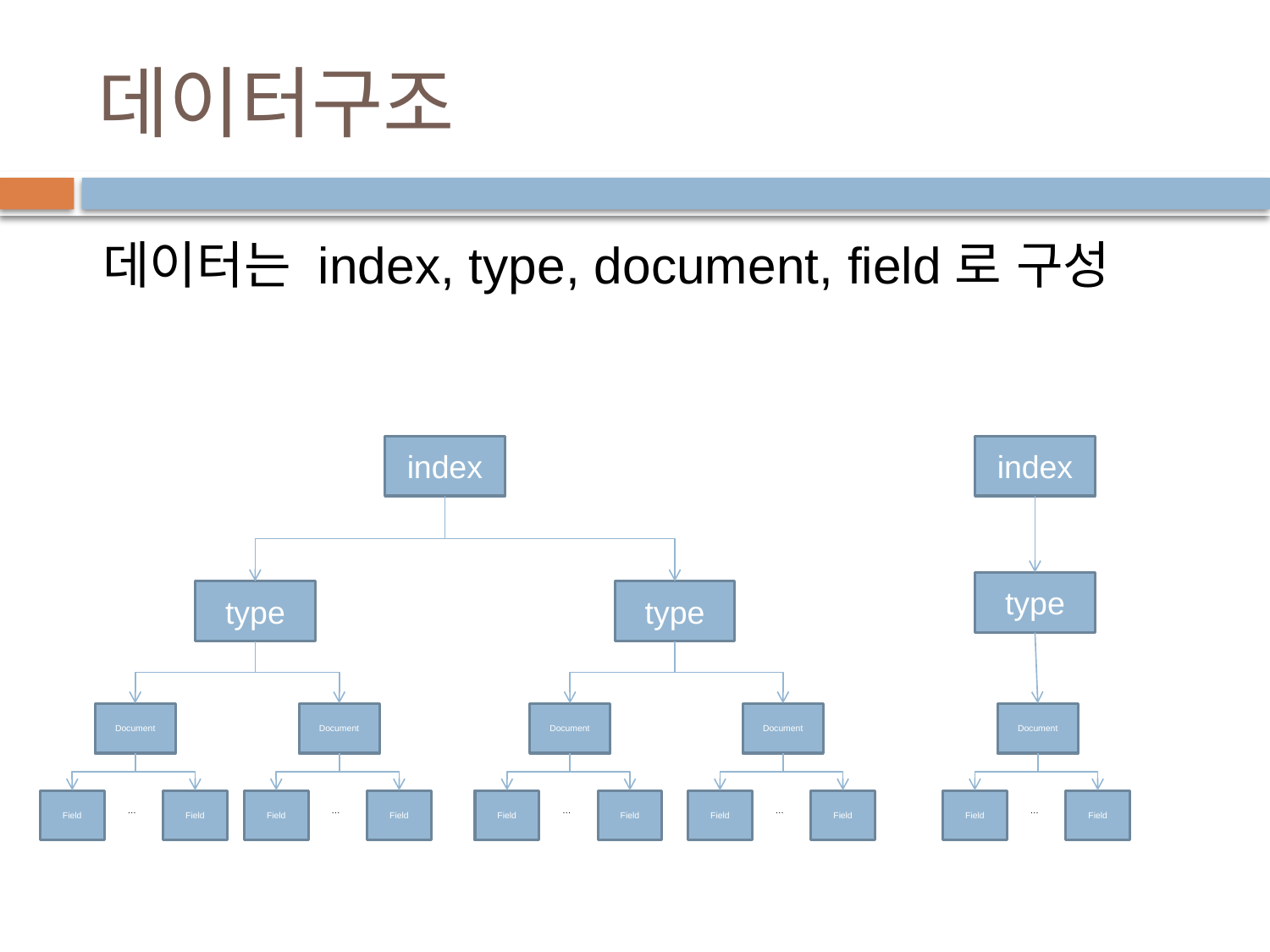

# 데이터구조
 데이터는 index, type, document, field로 구성
index
index
type
type
type
Document
Field
Field
…
Document
Field
Field
…
Document
Field
Field
…
Document
Field
Field
…
Document
Field
Field
…